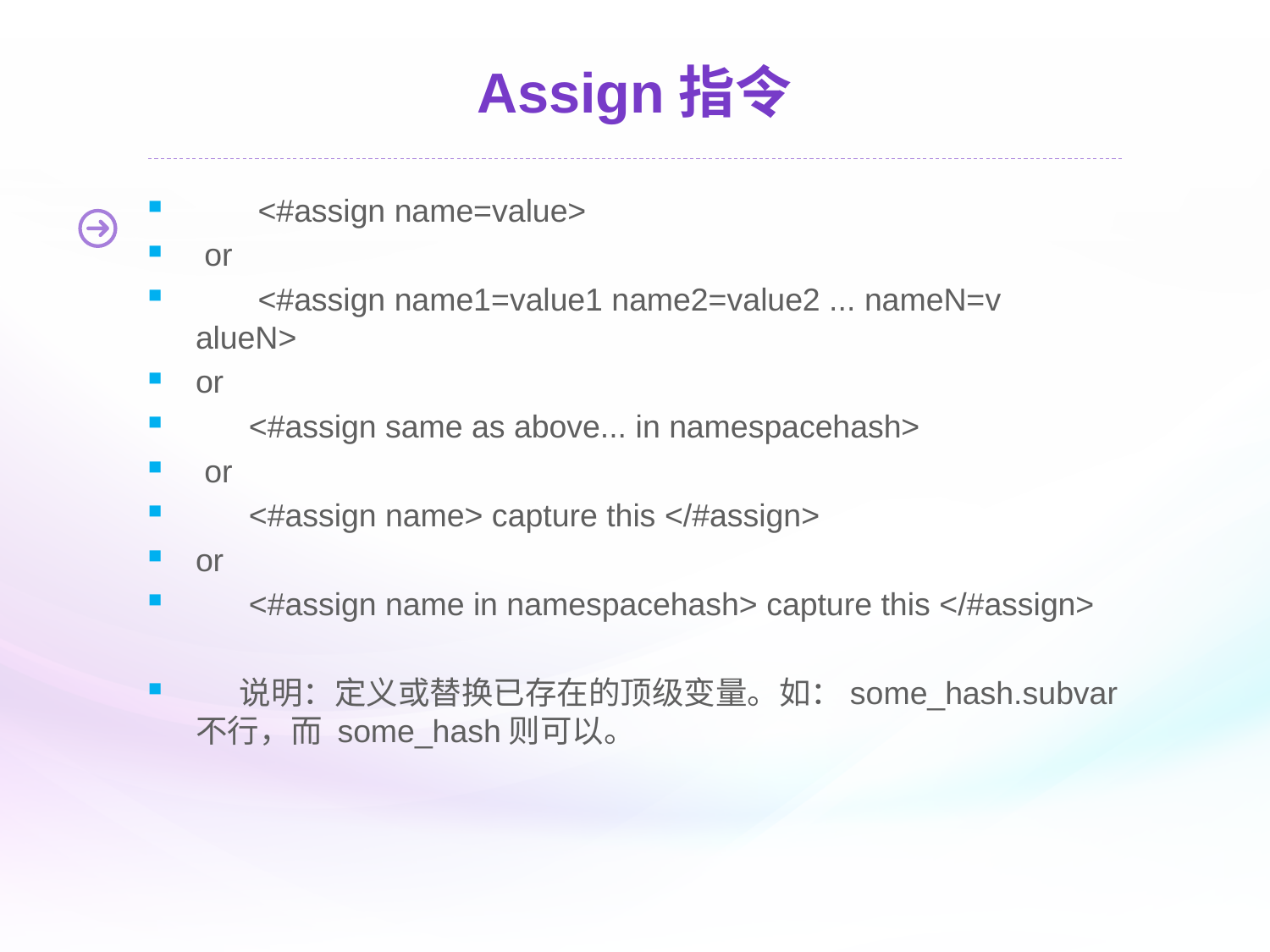

# Assign指令
       <#assign name=value>
 or
       <#assign name1=value1 name2=value2 ... nameN=v       alueN>
or
      <#assign same as above... in namespacehash>
 or
      <#assign name> capture this </#assign>
or
      <#assign name in namespacehash> capture this </#assign>

     说明：定义或替换已存在的顶级变量。如：some_hash.subvar不行，而 some_hash则可以。